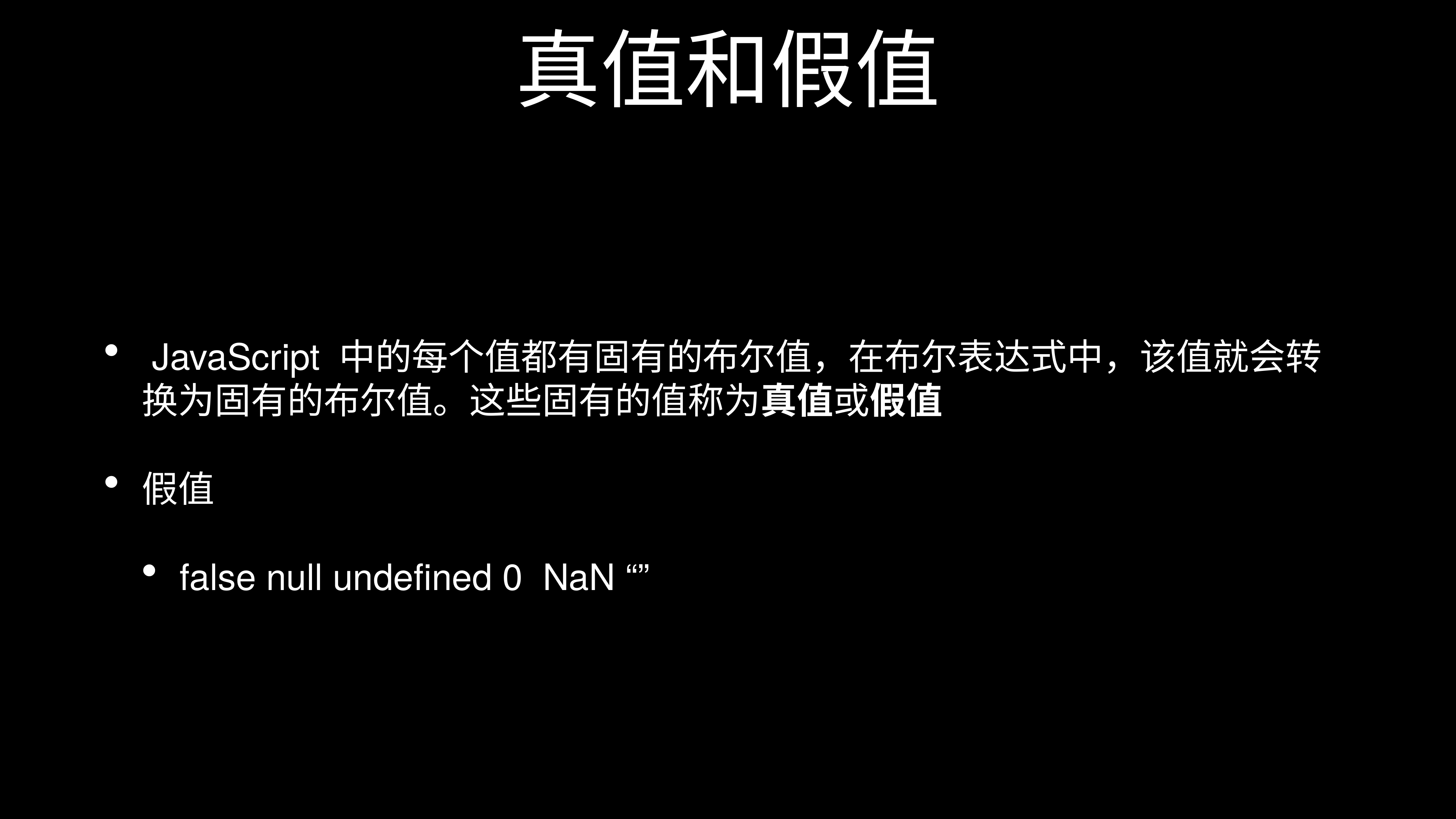

# 真值和假值
 JavaScript 中的每个值都有固有的布尔值，在布尔表达式中，该值就会转换为固有的布尔值。这些固有的值称为真值或假值
假值
false null undefined 0  NaN “”